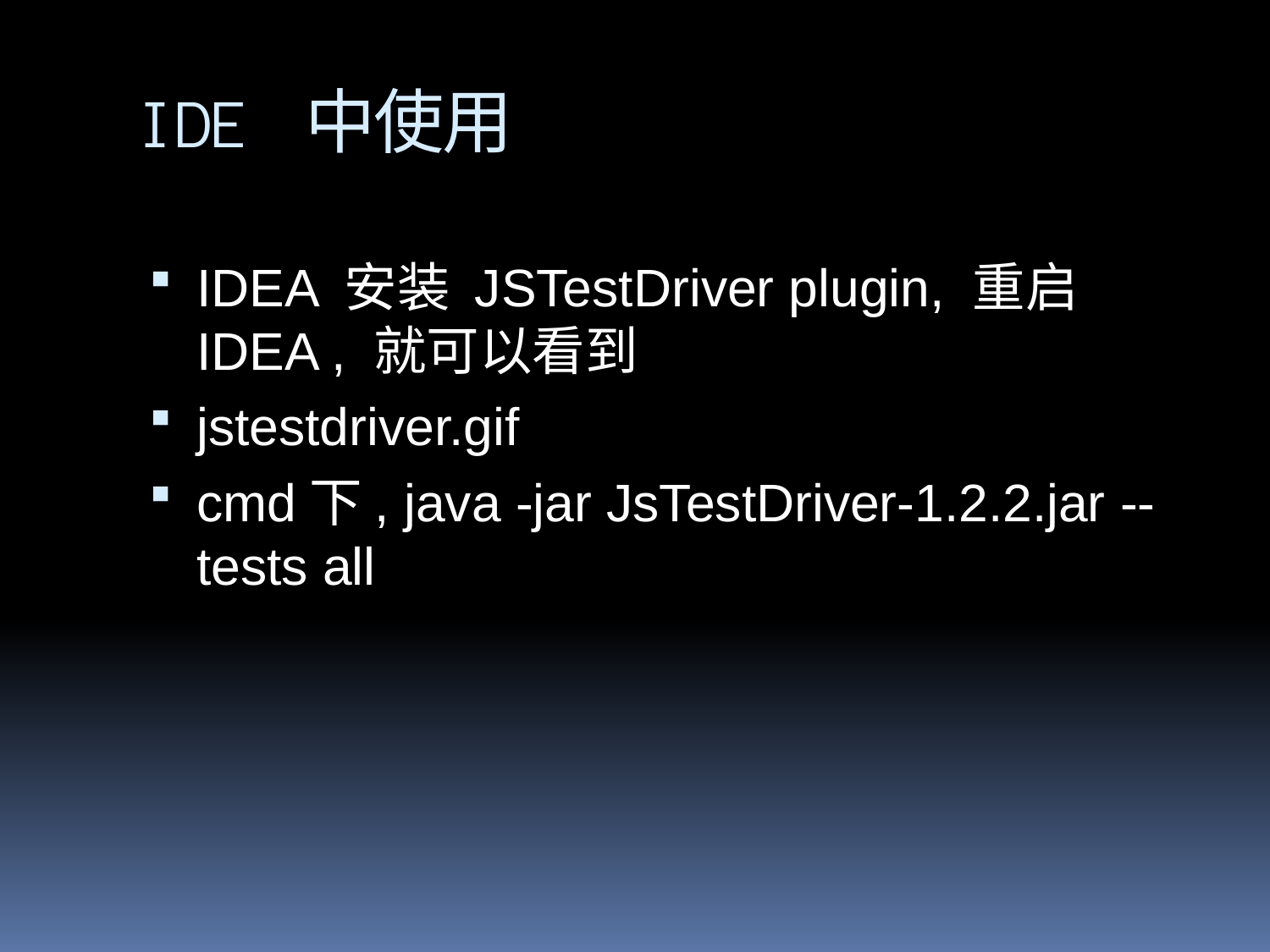

# IDE 中使用
IDEA 安装 JSTestDriver plugin, 重启 IDEA , 就可以看到
jstestdriver.gif
cmd下, java -jar JsTestDriver-1.2.2.jar --tests all